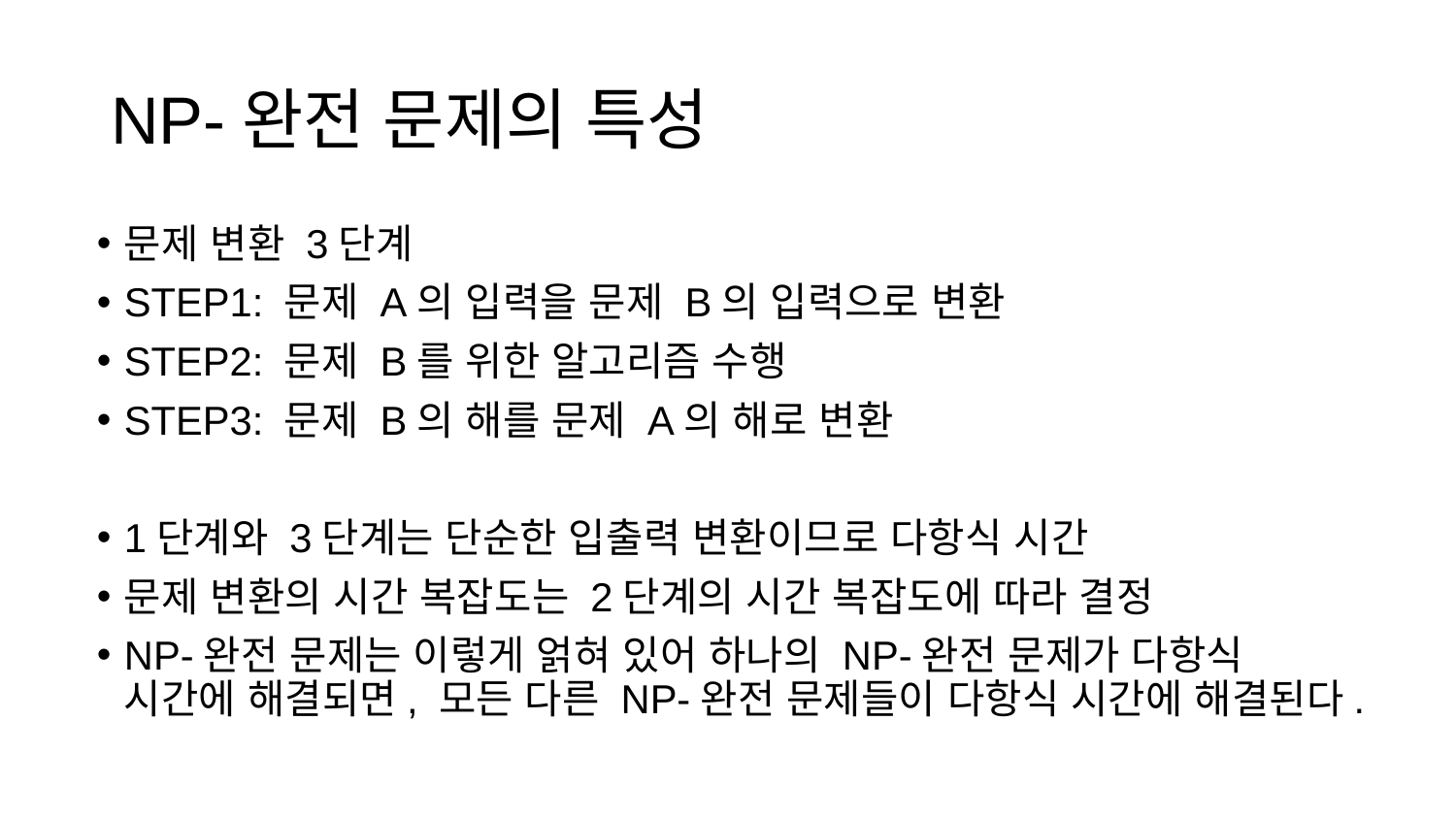

# NP-완전 문제의 특성
문제 변환 3단계
STEP1: 문제 A의 입력을 문제 B의 입력으로 변환
STEP2: 문제 B를 위한 알고리즘 수행
STEP3: 문제 B의 해를 문제 A의 해로 변환

1단계와 3단계는 단순한 입출력 변환이므로 다항식 시간
문제 변환의 시간 복잡도는 2단계의 시간 복잡도에 따라 결정
NP-완전 문제는 이렇게 얽혀 있어 하나의 NP-완전 문제가 다항식 시간에 해결되면, 모든 다른 NP-완전 문제들이 다항식 시간에 해결된다.